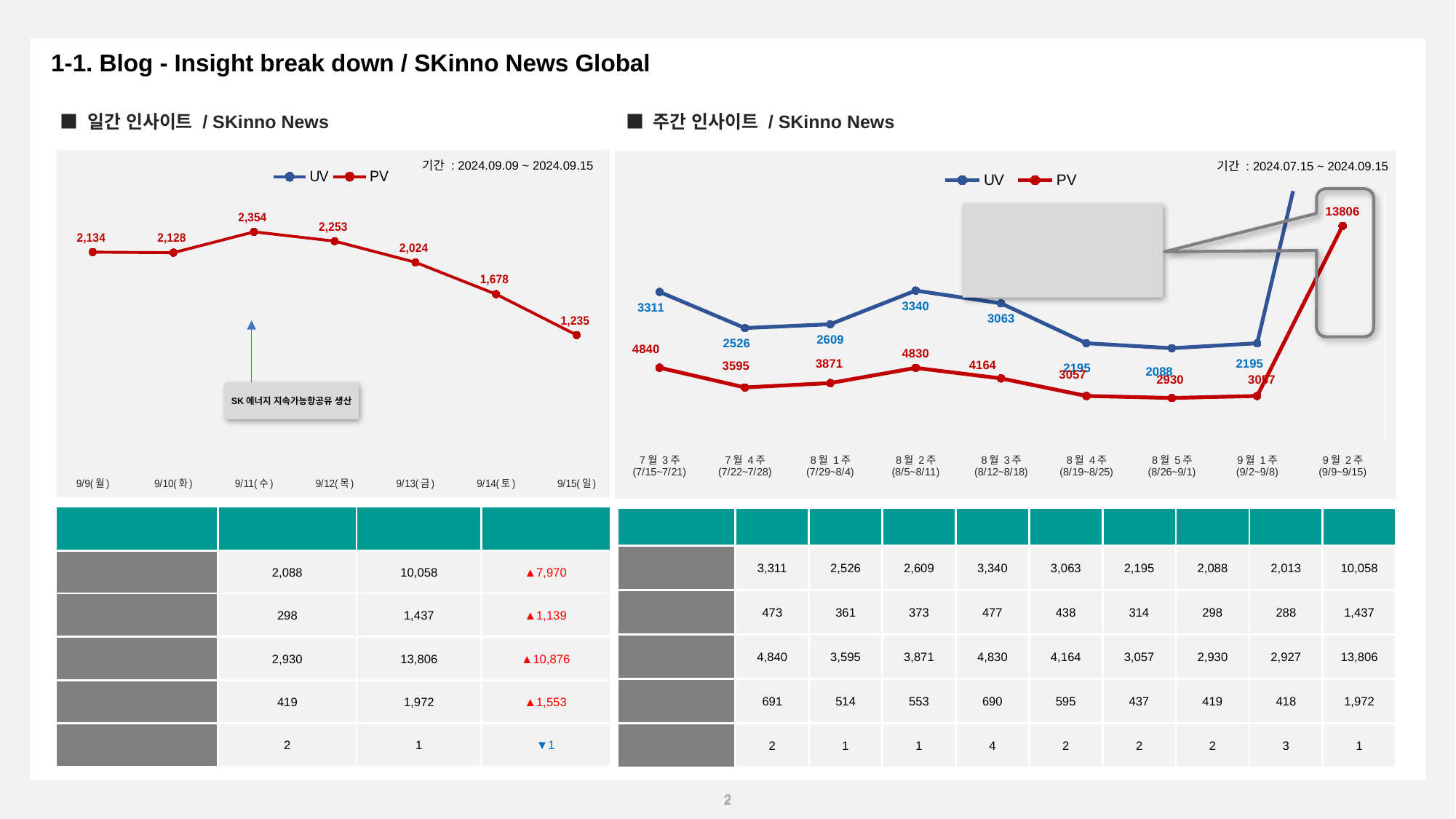

1-1. Blog - Insight break down / SKinno News Global
■ 일간 인사이트 / SKinno News
■ 주간 인사이트 / SKinno News

### Chart

| Category |  |  |
|---|---|---|
| 9/9(월) | 1254.0 | 2134.0 |
| 9/10(화) | 1541.0 | 2128.0 |
| 9/11(수) | 1674.0 | 2354.0 |
| 9/12(목) | 1678.0 | 2253.0 |
| 9/13(금) | 1604.0 | 2024.0 |
| 9/14(토) | 1284.0 | 1678.0 |
| 9/15(일) | 1023.0 | 1235.0 |

### Chart

| Category |  |  |
|---|---|---|
| 7월 3주
(7/15~7/21) | 3311.0 | 4840.0 |
| 7월 4주
(7/22~7/28) | 2526.0 | 3595.0 |
| 8월 1주
(7/29~8/4) | 2609.0 | 3871.0 |
| 8월 2주
(8/5~8/11) | 3340.0 | 4830.0 |
| 8월 3주
(8/12~8/18) | 3063.0 | 4164.0 |
| 8월 4주
(8/19~8/25) | 2195.0 | 3057.0 |
| 8월 5주
(8/26~9/1) | 2088.0 | 2930.0 |
| 9월 1주
(9/2~9/8) | 2195.0 | 3057.0 |
| 9월 2주
(9/9~9/15) | 10058.0 | 13806.0 |
기간 : 2024.09.09 ~ 2024.09.15
기간 : 2024.07.15 ~ 2024.09.15

SK에너지 지속가능항공유 생산
| 날짜 | 7월3주 | 7월4주 | 8월1주 | 8월2주 | 8월3주 | 8월4주 | 8월5주 | 9월1주 | 9월2주 |
| --- | --- | --- | --- | --- | --- | --- | --- | --- | --- |
| 주간 총 방문자 수 | 3,311 | 2,526 | 2,609 | 3,340 | 3,063 | 2,195 | 2,088 | 2,013 | 10,058 |
| 일 방문자 수 | 473 | 361 | 373 | 477 | 438 | 314 | 298 | 288 | 1,437 |
| 주간 총 페이지뷰 | 4,840 | 3,595 | 3,871 | 4,830 | 4,164 | 3,057 | 2,930 | 2,927 | 13,806 |
| 일페이지뷰 | 691 | 514 | 553 | 690 | 595 | 437 | 419 | 418 | 1,972 |
| 콘텐츠 | 2 | 1 | 1 | 4 | 2 | 2 | 2 | 3 | 1 |
| 구분 | 전주 | 금주 | 증감 |
| --- | --- | --- | --- |
| 주간 총 방문자 수 | 2,088 | 10,058 | ▲7,970 |
| 일 방문자 수 | 298 | 1,437 | ▲1,139 |
| 주간 총 페이지뷰 | 2,930 | 13,806 | ▲10,876 |
| 일페이지뷰 | 419 | 1,972 | ▲1,553 |
| 콘텐츠 | 2 | 1 | ▼1 |